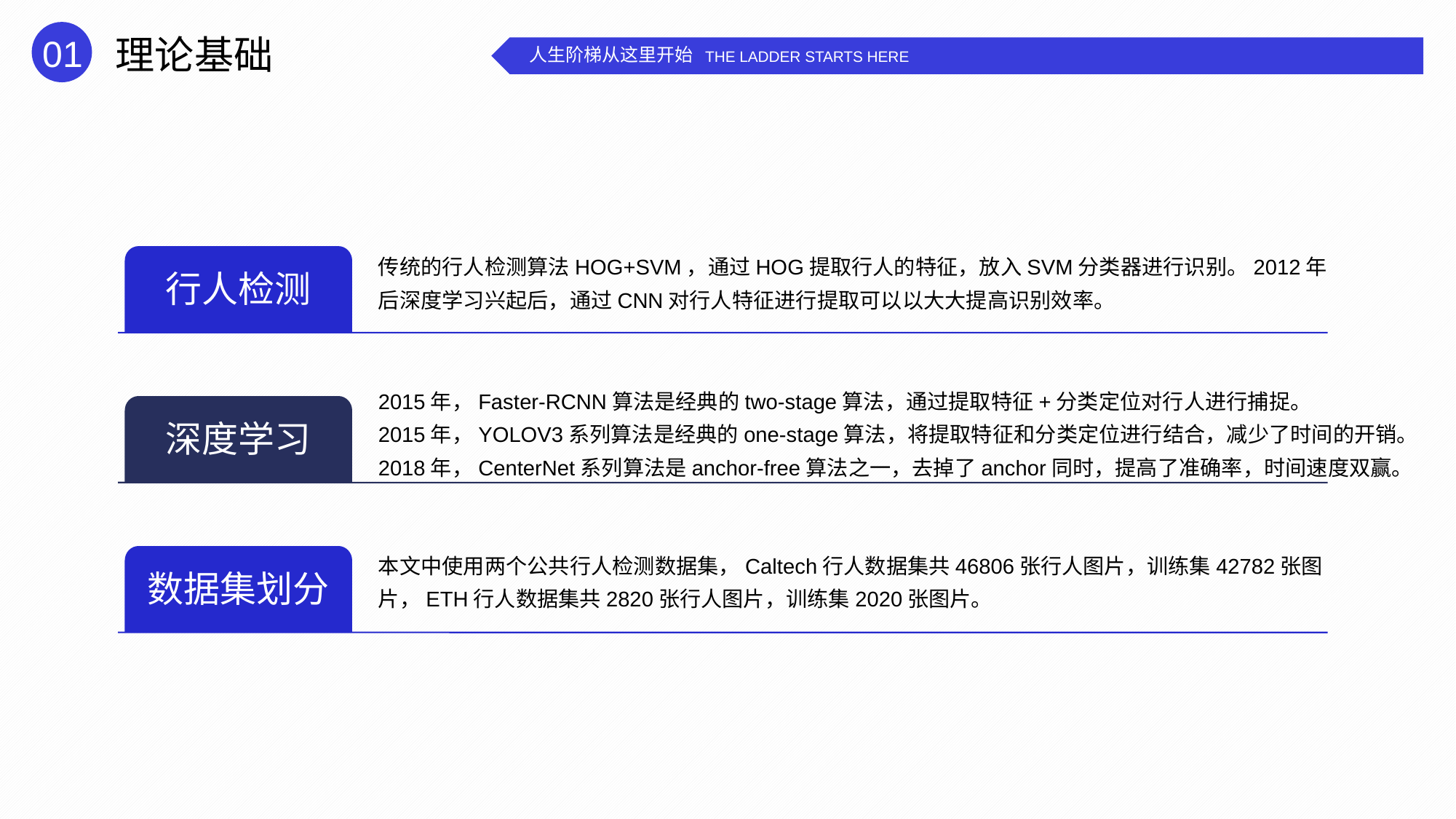

理论基础
01

人生阶梯从这里开始
THE LADDER STARTS HERE
传统的行人检测算法HOG+SVM，通过HOG提取行人的特征，放入SVM分类器进行识别。2012年后深度学习兴起后，通过CNN对行人特征进行提取可以以大大提高识别效率。

行人检测

深度学习

数据集划分

2015年，Faster-RCNN算法是经典的two-stage算法，通过提取特征+分类定位对行人进行捕捉。
2015年，YOLOV3系列算法是经典的one-stage算法，将提取特征和分类定位进行结合，减少了时间的开销。
2018年，CenterNet系列算法是anchor-free算法之一，去掉了anchor同时，提高了准确率，时间速度双赢。
本文中使用两个公共行人检测数据集，Caltech行人数据集共46806张行人图片，训练集42782张图片，ETH行人数据集共2820张行人图片，训练集2020张图片。